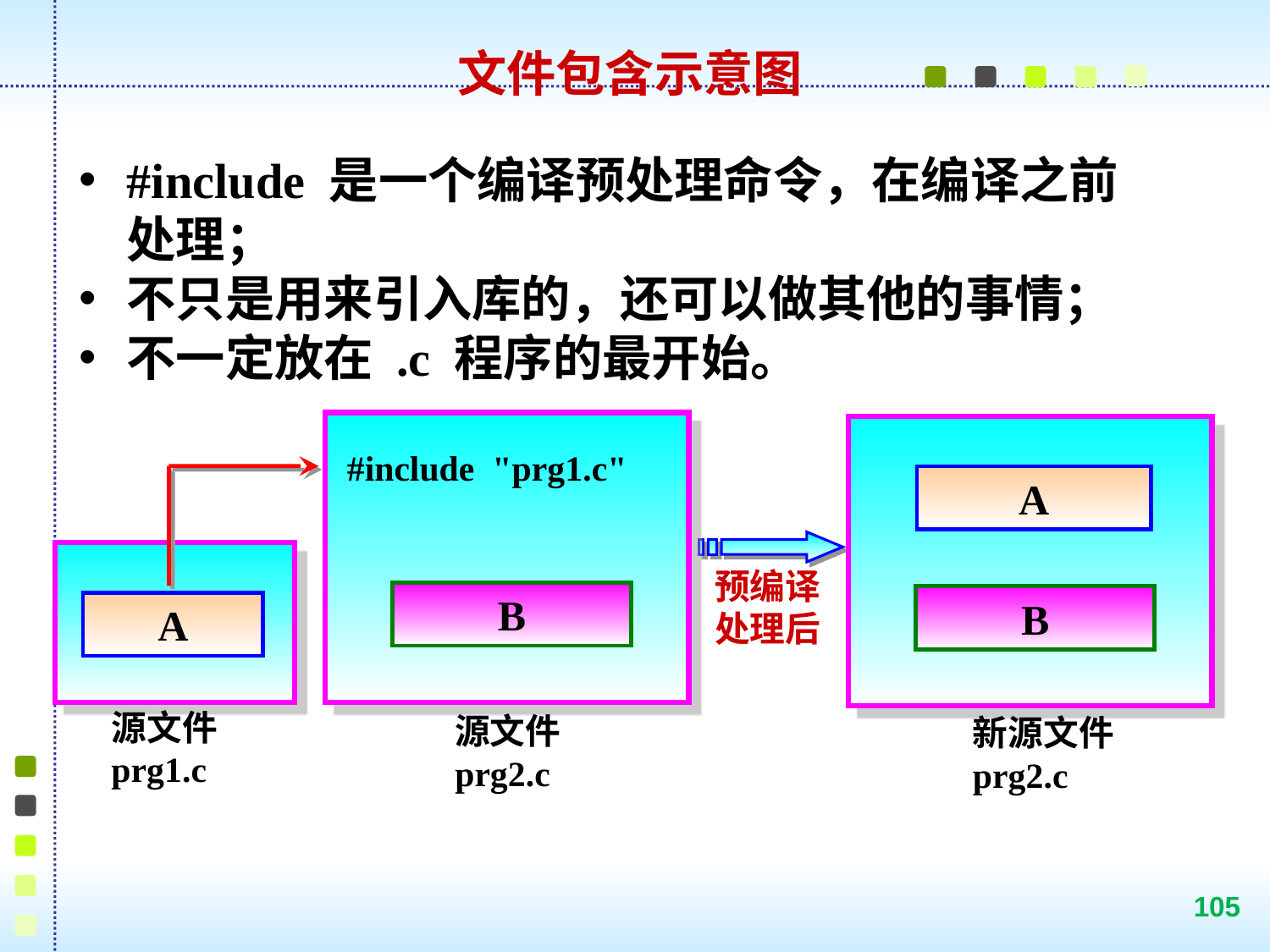

文件包含示意图
#include 是一个编译预处理命令，在编译之前处理；
不只是用来引入库的，还可以做其他的事情；
不一定放在 .c 程序的最开始。

#include  "prg1.c"
B
源文件prg2.c

A
B
新源文件prg2.c

预编译处理后

A
源文件prg1.c
105